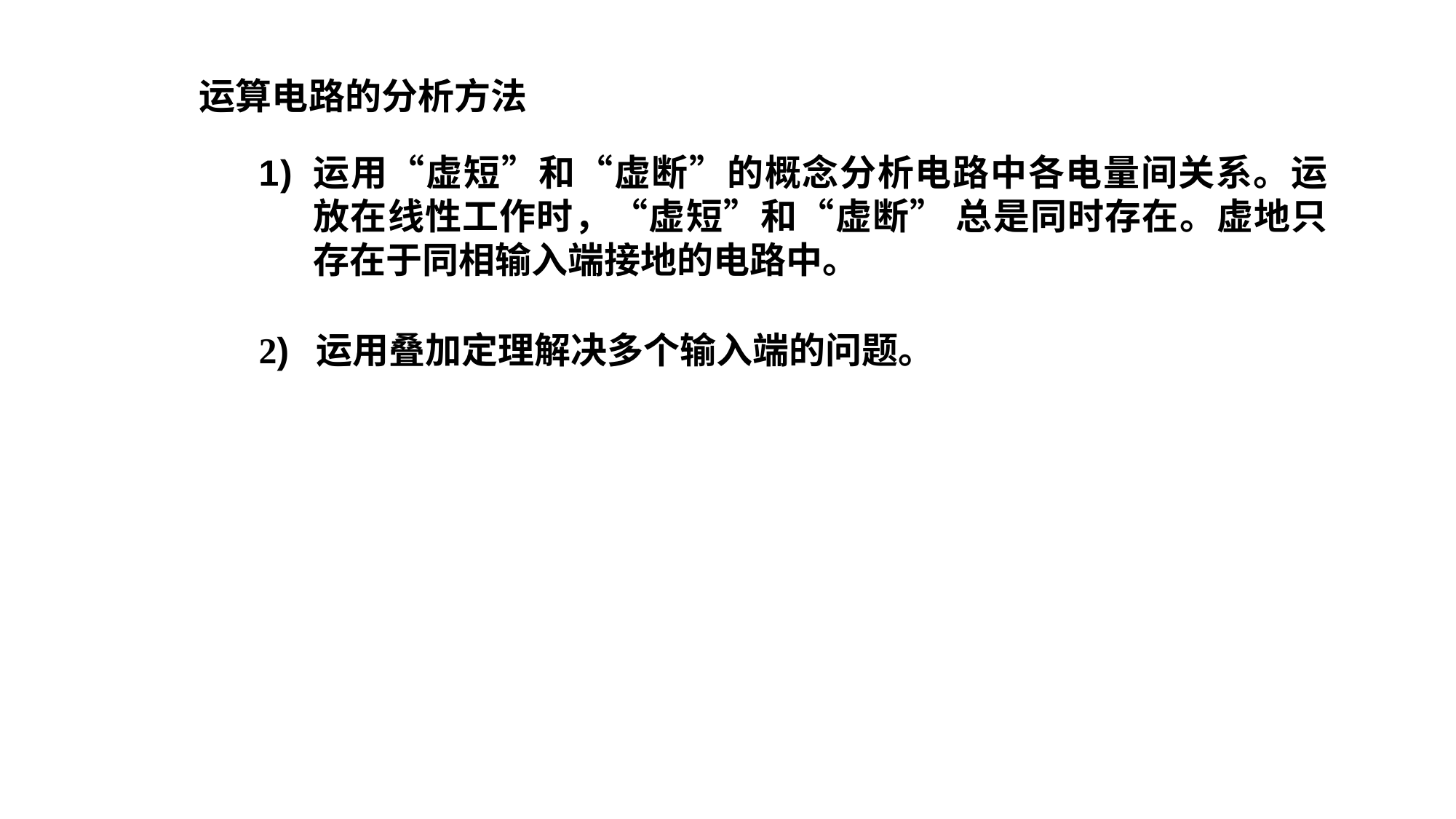

运算电路的分析方法
运用“虚短”和“虚断”的概念分析电路中各电量间关系。运放在线性工作时，“虚短”和“虚断” 总是同时存在。虚地只存在于同相输入端接地的电路中。
2)  运用叠加定理解决多个输入端的问题。